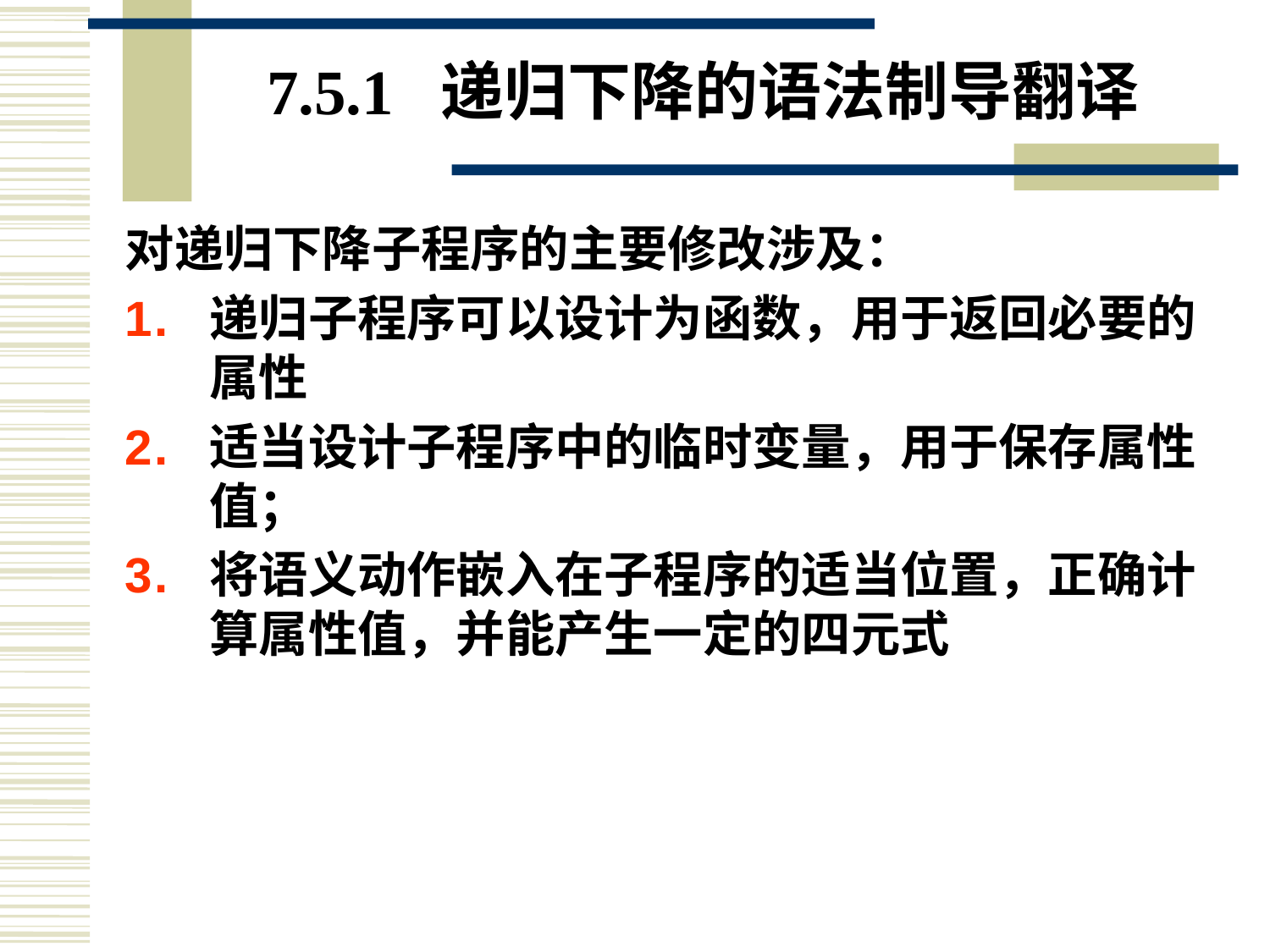

# 7.5.1  递归下降的语法制导翻译
对递归下降子程序的主要修改涉及：
递归子程序可以设计为函数，用于返回必要的属性
适当设计子程序中的临时变量，用于保存属性值；
将语义动作嵌入在子程序的适当位置，正确计算属性值，并能产生一定的四元式